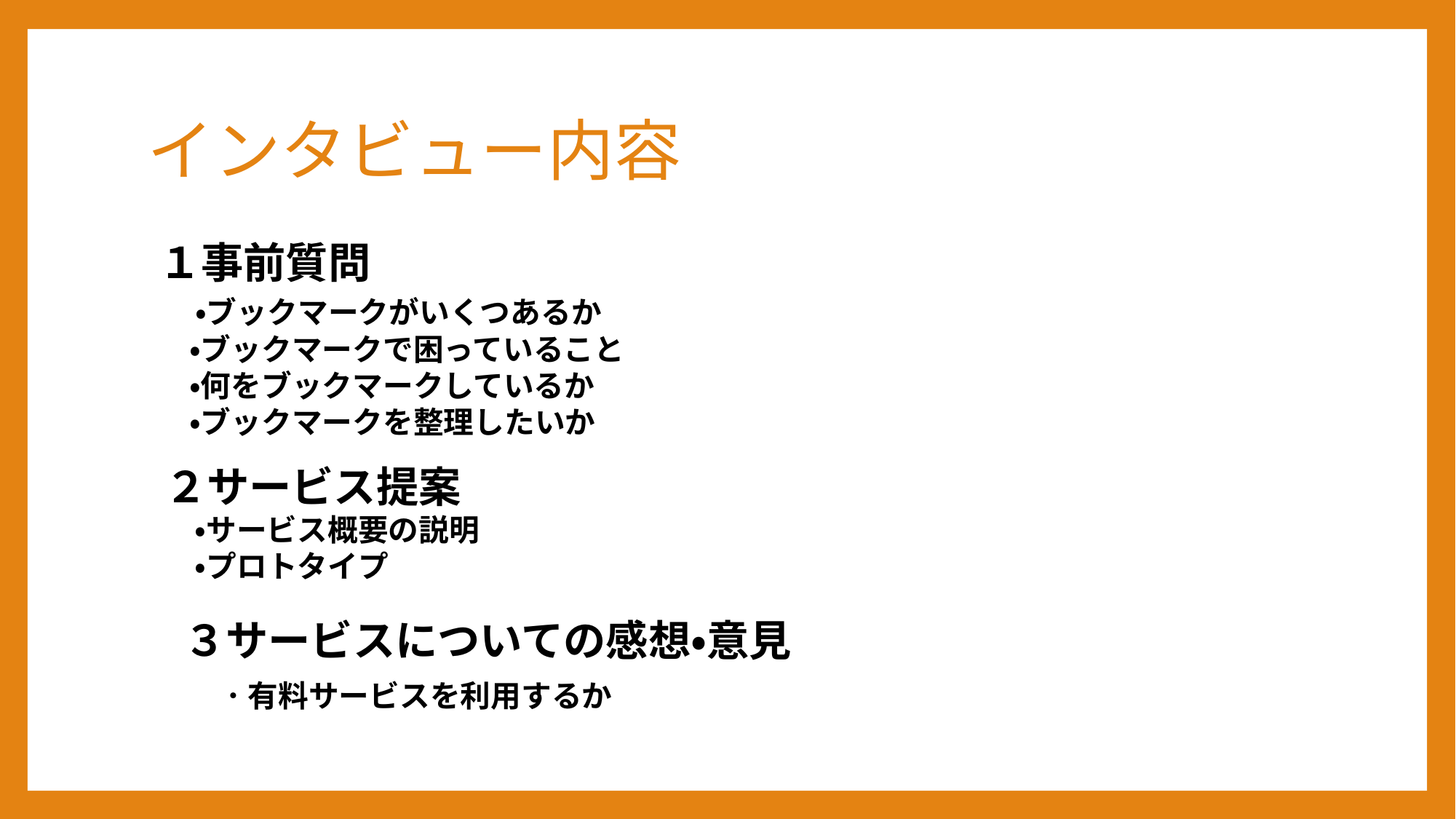

# インタビュー内容
１事前質問
　・ブックマークがいくつあるか
　・ブックマークで困っていること
　・何をブックマークしているか
　・ブックマークを整理したいか
２サービス提案
　・サービス概要の説明
　・プロトタイプ
３サービスについての感想・意見
　･ 有料サービスを利用するか